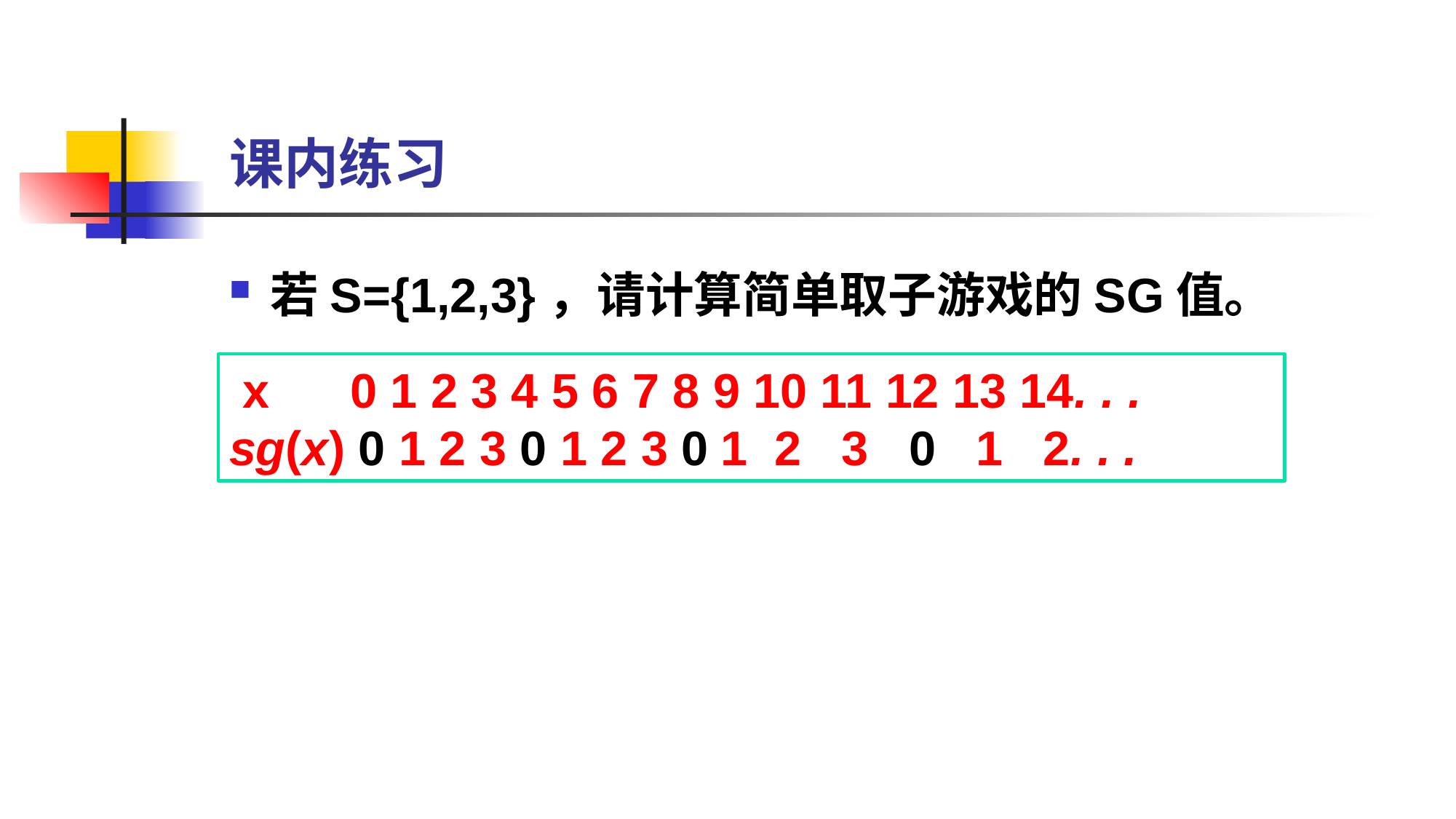

# 课内练习
若S={1,2,3}，请计算简单取子游戏的SG值。
 x      0 1 2 3 4 5 6 7 8 9 10 11 12 13 14. . .
sg(x) 0 1 2 3 0 1 2 3 0 1  2   3   0   1   2. . .

25